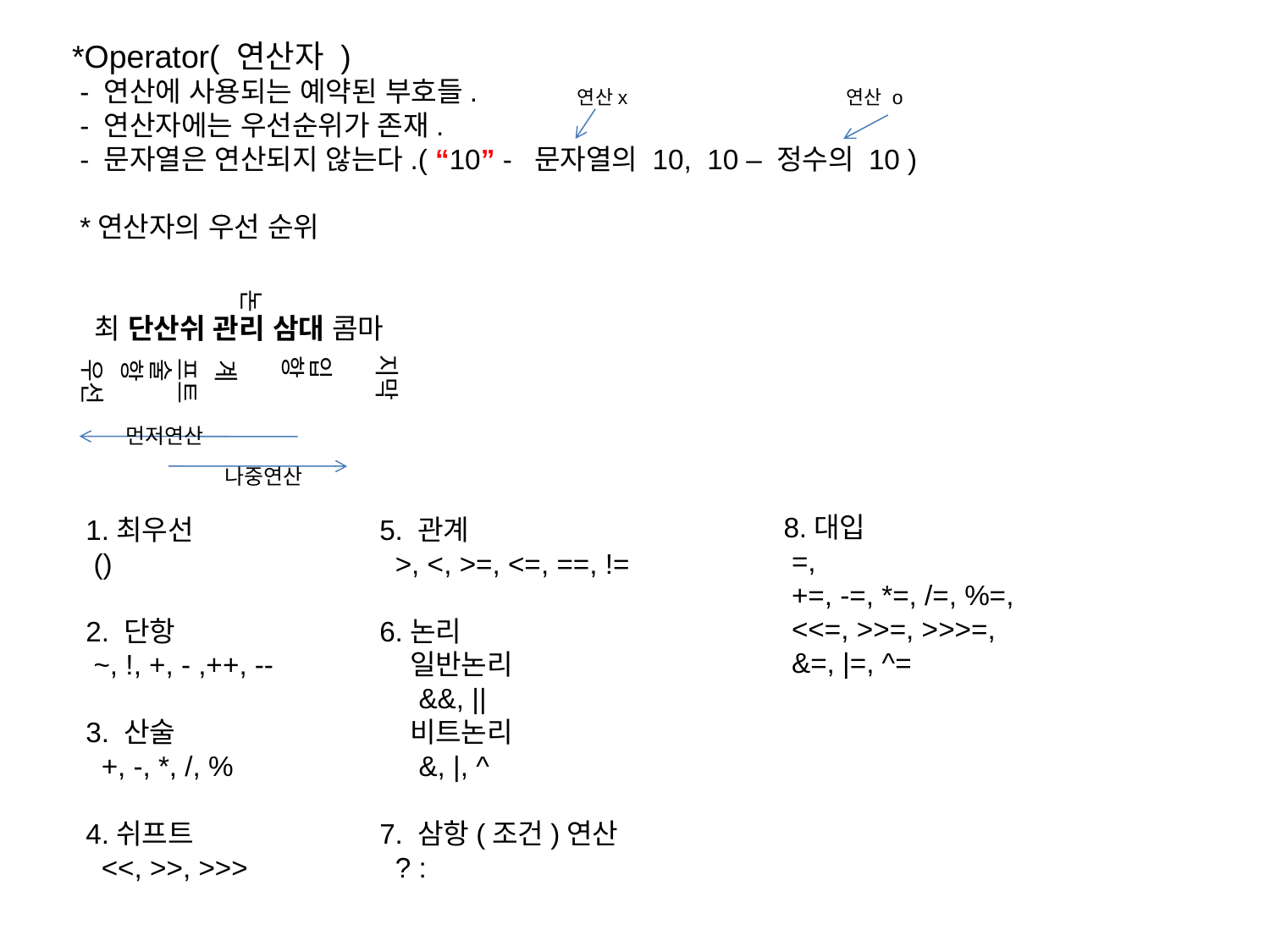

*Operator( 연산자 )
 - 연산에 사용되는 예약된 부호들.
 - 연산자에는 우선순위가 존재.
 - 문자열은 연산되지 않는다.( “10” -  문자열의 10,  10 – 정수의 10 )

 *연산자의 우선 순위

  최 단산쉬 관리 삼대 콤마
연산x
연산 o
논
지막
항
입
프트
우선
항
술
계
먼저연산
나중연산
8.대입
 =,
 +=, -=, *=, /=, %=,
 <<=, >>=, >>>=,
 &=, |=, ^=
1.최우선
 ()

2. 단항
 ~, !, +, - ,++, --

3. 산술
  +, -, *, /, %

4.쉬프트
  <<, >>, >>>
5. 관계
  >, <, >=, <=, ==, !=

6.논리
   일반논리
     &&, ||
   비트논리
     &, |, ^

7. 삼항(조건)연산
  ? :